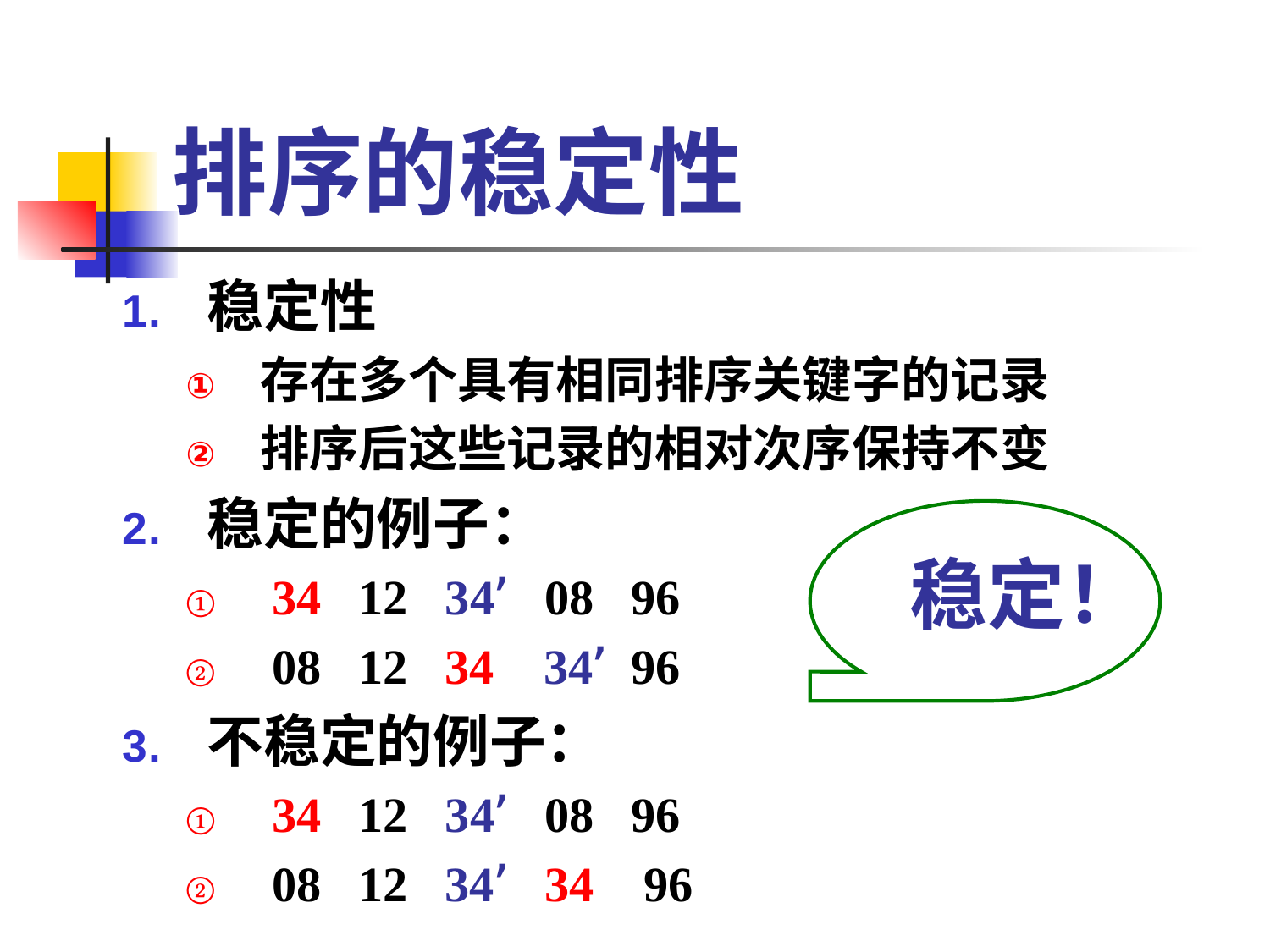

# 排序的稳定性
稳定性
存在多个具有相同排序关键字的记录
排序后这些记录的相对次序保持不变
稳定的例子：
 34   12   34’   08   96
 08   12   34    34’  96
不稳定的例子：
 34   12   34’   08   96
 08   12   34’   34    96

 稳定！
 不稳定！
7